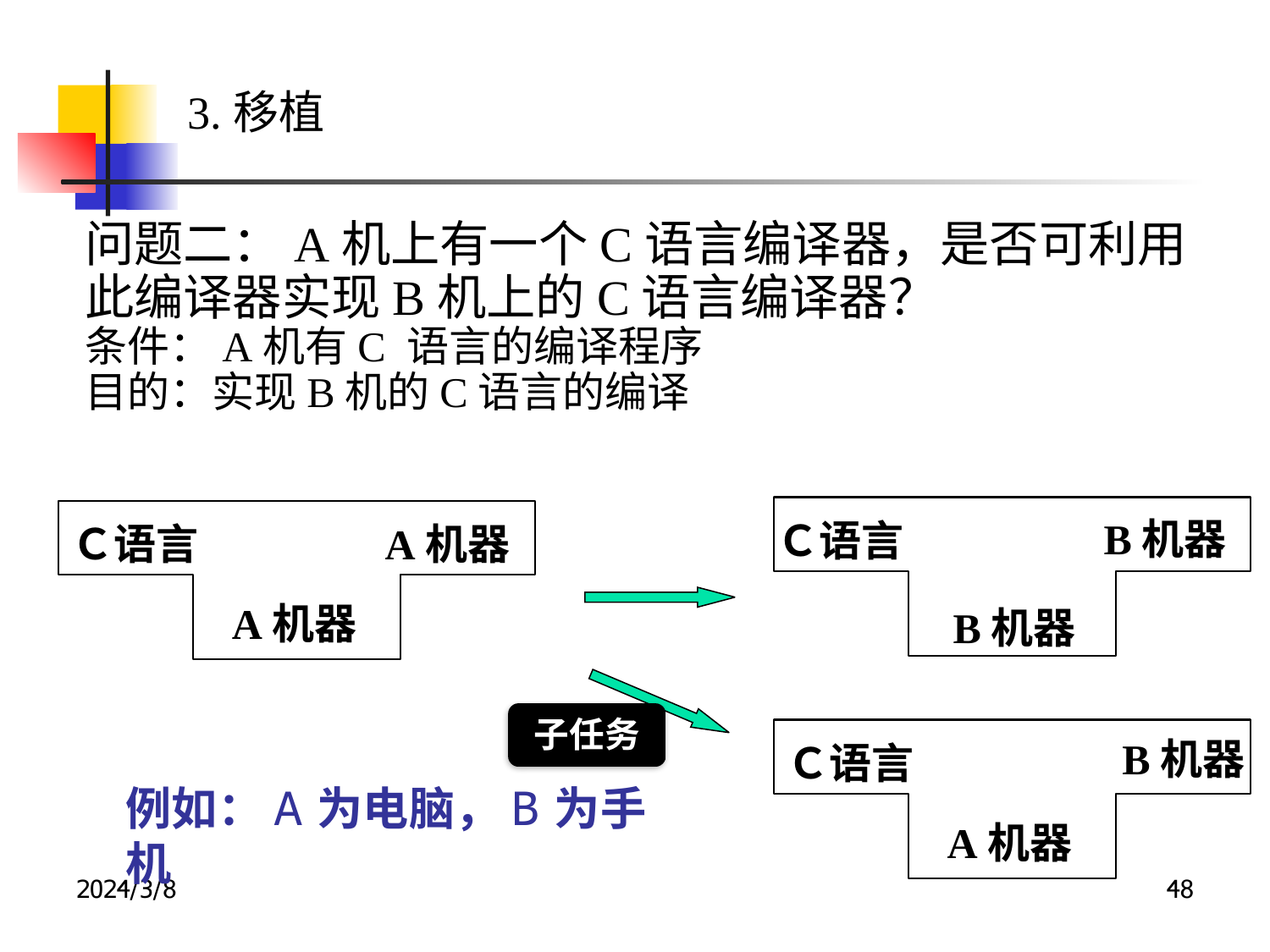

3.移植
问题二：A机上有一个C语言编译器，是否可利用此编译器实现B机上的C语言编译器？
条件：A机有C 语言的编译程序
目的：实现B机的C语言的编译

B机器
Ｃ语言
B机器

Ｃ语言
A机器

A机器

子任务

B机器
Ｃ语言
A机器

例如：A为电脑，B为手机
2024/3/8
48